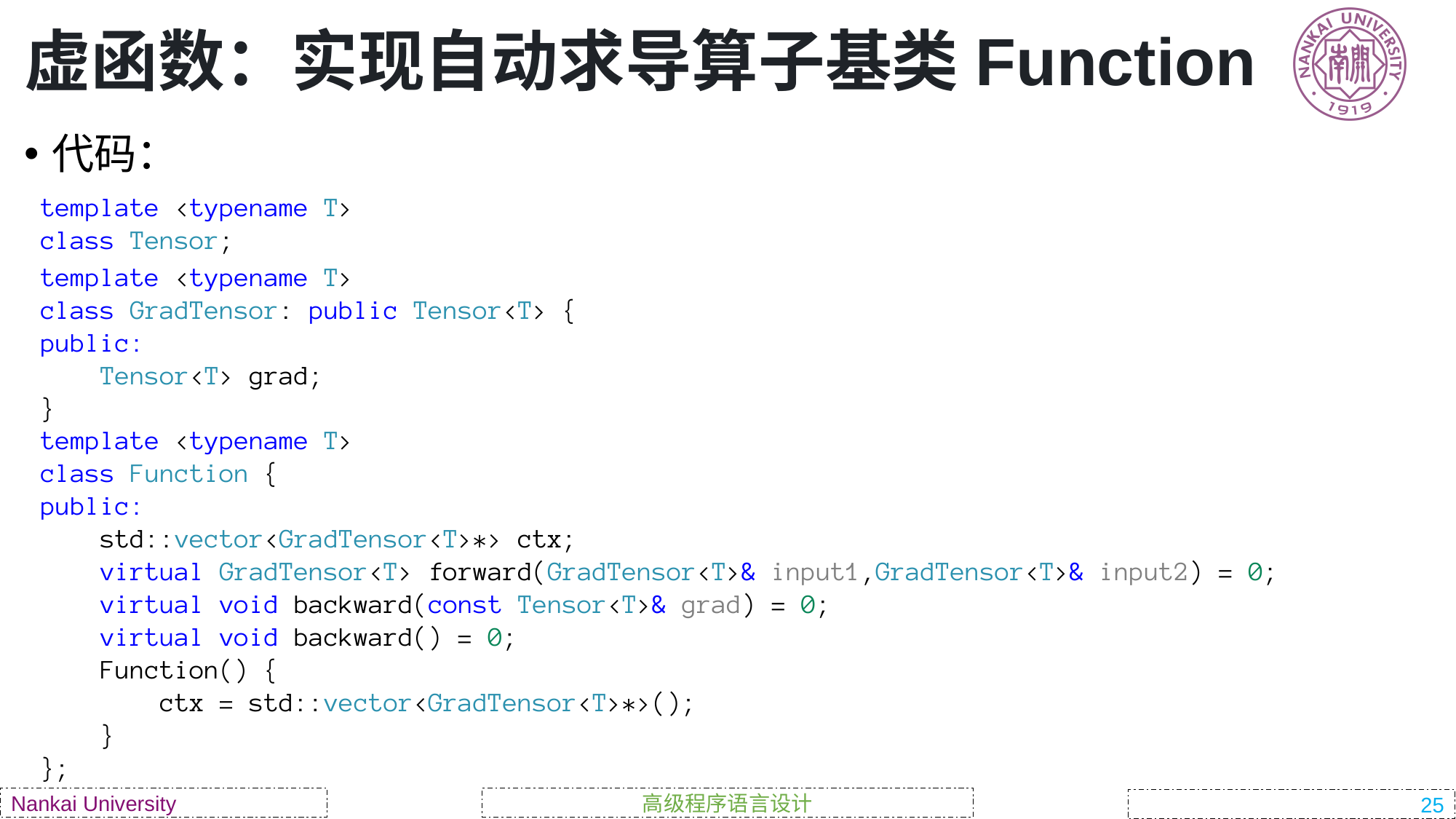

# 虚函数：实现自动求导算子基类Function
代码：
template <typename T>
class Tensor;
template <typename T>
class GradTensor: public Tensor<T> {
public:
    Tensor<T> grad;
}
template <typename T>
class Function {
public:
    std::vector<GradTensor<T>*> ctx;
    virtual GradTensor<T> forward(GradTensor<T>& input1,GradTensor<T>& input2) = 0;
    virtual void backward(const Tensor<T>& grad) = 0;
    virtual void backward() = 0;
    Function() {
        ctx = std::vector<GradTensor<T>*>();
    }
};
高级程序语言设计
Nankai University
25